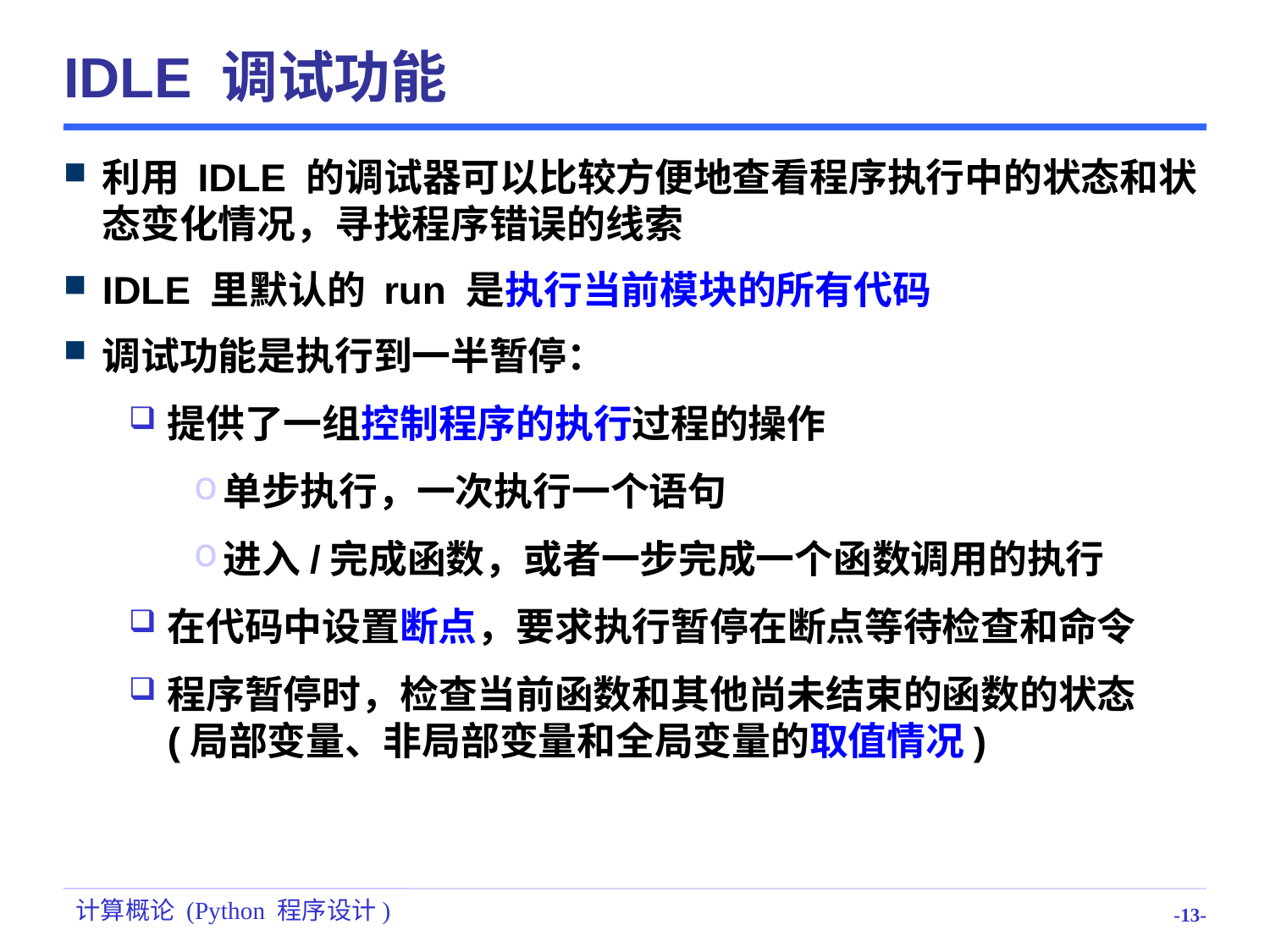

# IDLE 调试功能
利用 IDLE 的调试器可以比较方便地查看程序执行中的状态和状态变化情况，寻找程序错误的线索
IDLE 里默认的 run 是执行当前模块的所有代码
调试功能是执行到一半暂停：
提供了一组控制程序的执行过程的操作
单步执行，一次执行一个语句
进入/完成函数，或者一步完成一个函数调用的执行
在代码中设置断点，要求执行暂停在断点等待检查和命令
程序暂停时，检查当前函数和其他尚未结束的函数的状态 (局部变量、非局部变量和全局变量的取值情况)